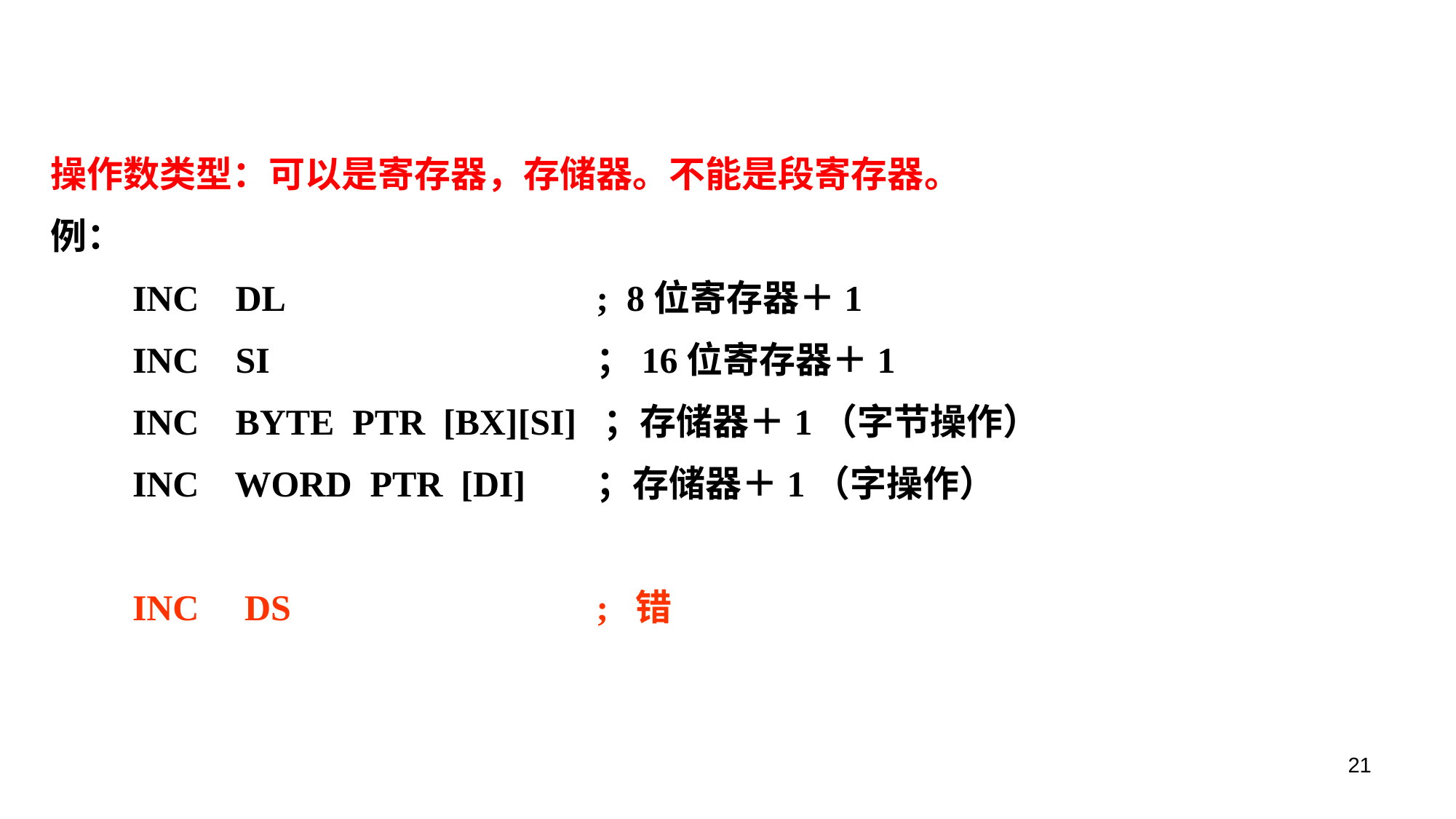

操作数类型：可以是寄存器，存储器。不能是段寄存器。
例：
         INC    DL			;  8位寄存器＋1
         INC    SI			；16位寄存器＋1
         INC    BYTE  PTR  [BX][SI]  ；存储器＋1（字节操作）
         INC    WORD  PTR  [DI]	；存储器＋1（字操作）

         INC     DS			;  错
21